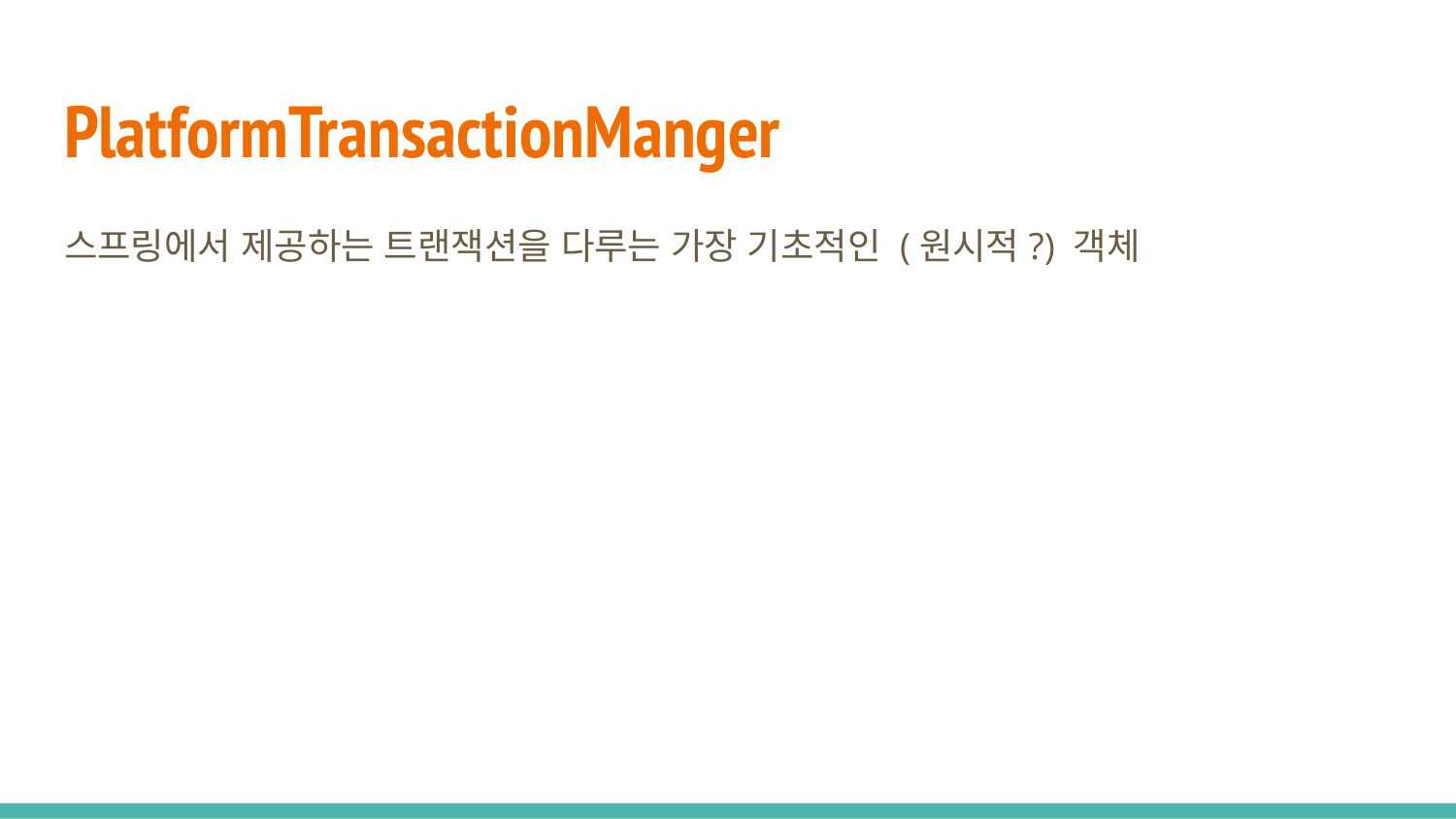

# PlatformTransactionManger
스프링에서 제공하는 트랜잭션을 다루는 가장 기초적인 (원시적?) 객체